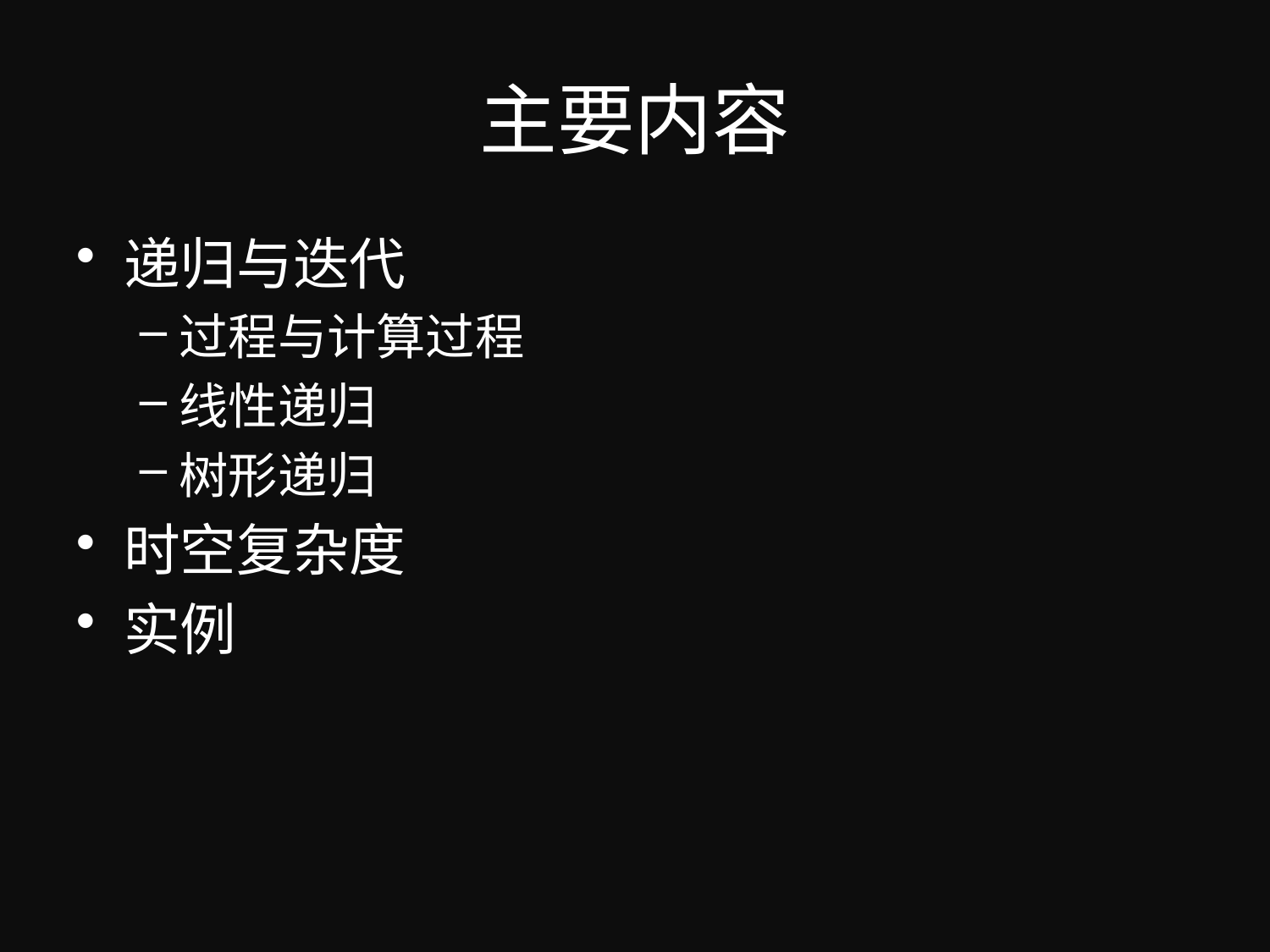

# 主要内容
递归与迭代
过程与计算过程
线性递归
树形递归
时空复杂度
实例